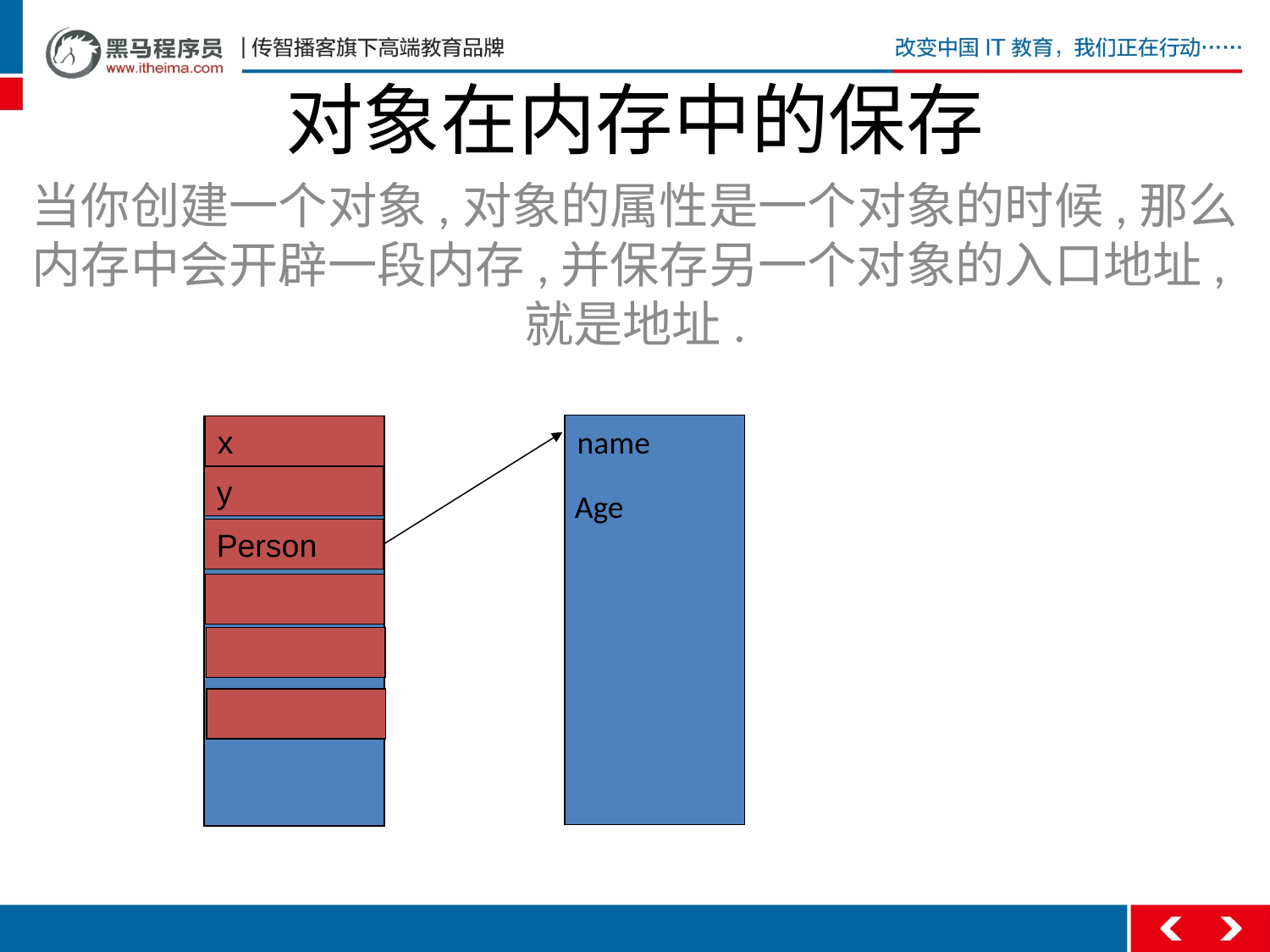

# 对象在内存中的保存
当你创建一个对象,对象的属性是一个对象的时候,那么内存中会开辟一段内存,并保存另一个对象的入口地址,就是地址.

x
name
y
Age
Person